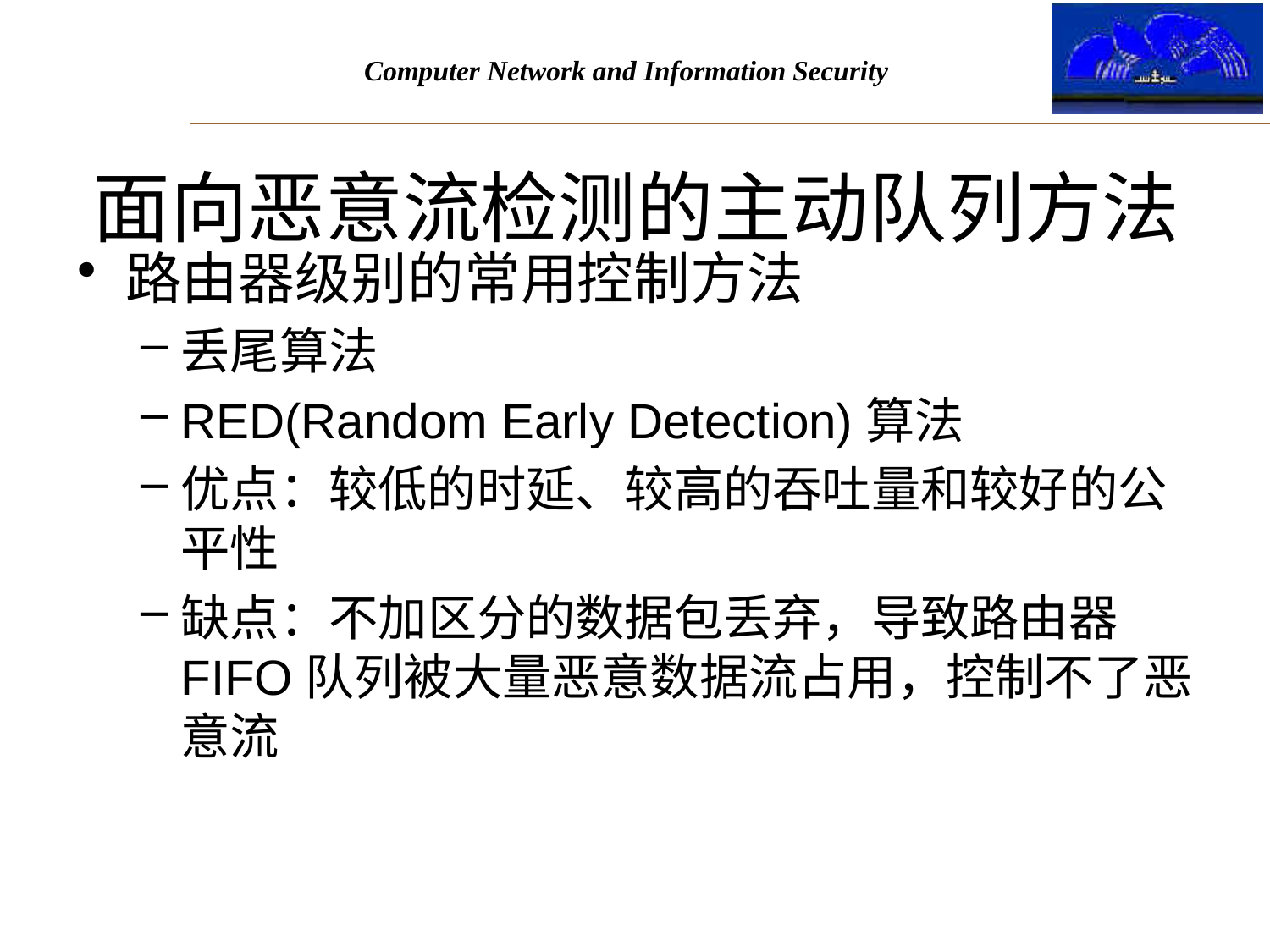

# 面向恶意流检测的主动队列方法
路由器级别的常用控制方法
丢尾算法
RED(Random Early Detection)算法
优点：较低的时延、较高的吞吐量和较好的公平性
缺点：不加区分的数据包丢弃，导致路由器FIFO队列被大量恶意数据流占用，控制不了恶意流